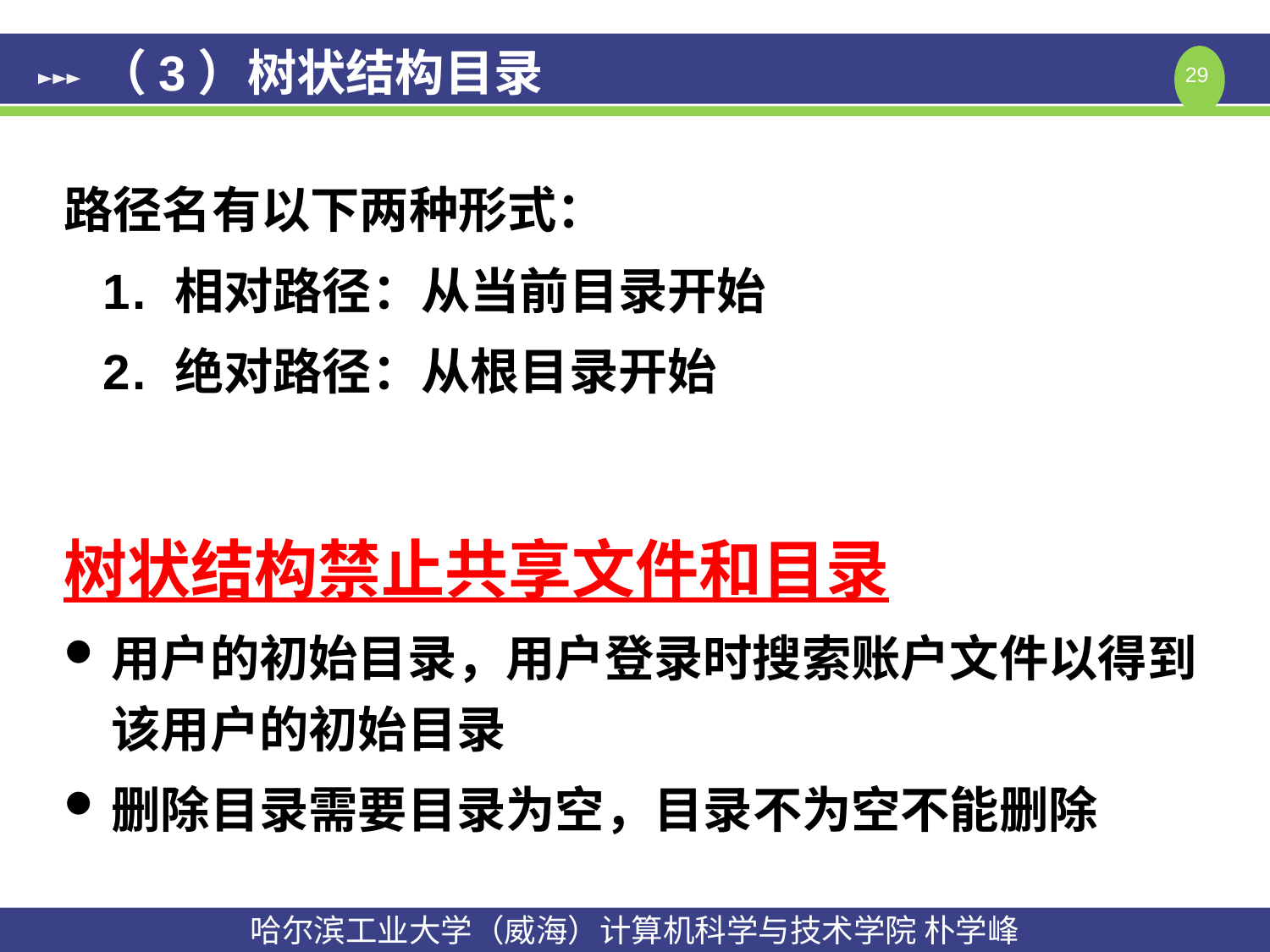

# （3）树状结构目录
路径名有以下两种形式：
相对路径：从当前目录开始
绝对路径：从根目录开始

树状结构禁止共享文件和目录
用户的初始目录，用户登录时搜索账户文件以得到该用户的初始目录
删除目录需要目录为空，目录不为空不能删除